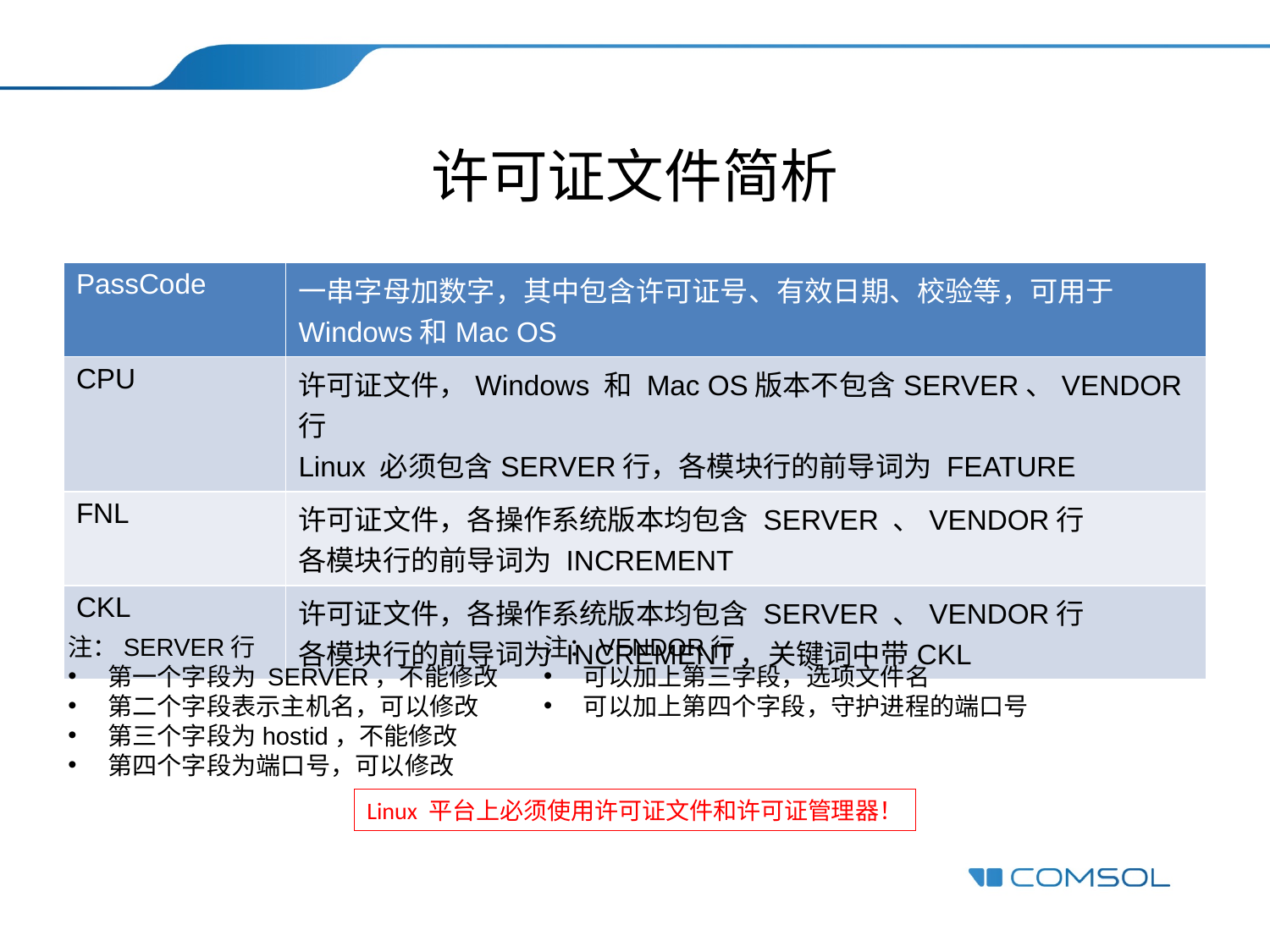

# 许可证文件简析
| PassCode | 一串字母加数字，其中包含许可证号、有效日期、校验等，可用于 Windows和Mac OS |
| --- | --- |
| CPU | 许可证文件，Windows 和 Mac OS版本不包含SERVER、VENDOR行 Linux 必须包含SERVER行，各模块行的前导词为 FEATURE |
| FNL | 许可证文件，各操作系统版本均包含 SERVER 、VENDOR行 各模块行的前导词为 INCREMENT |
| CKL | 许可证文件，各操作系统版本均包含 SERVER 、VENDOR行 各模块行的前导词为 INCREMENT，关键词中带CKL |
注：VENDOR行
可以加上第三字段，选项文件名
可以加上第四个字段，守护进程的端口号
注：SERVER行
第一个字段为 SERVER，不能修改
第二个字段表示主机名，可以修改
第三个字段为hostid，不能修改
第四个字段为端口号，可以修改
Linux 平台上必须使用许可证文件和许可证管理器！